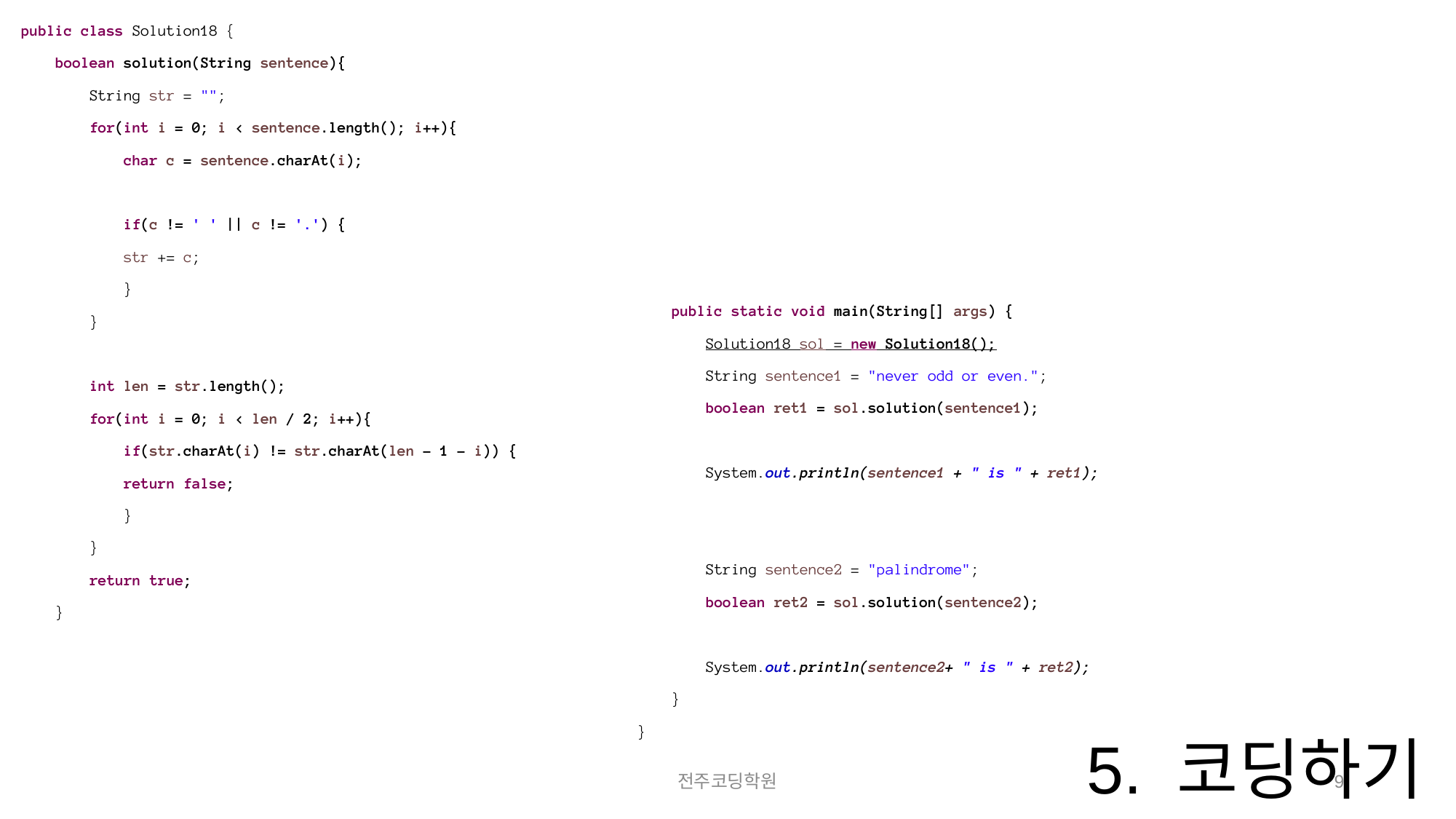

public class Solution18 {
    boolean solution(String sentence){
        String str = "";
        for(int i = 0; i < sentence.length(); i++){
            char c = sentence.charAt(i);

            if(c != ' ' || c != '.') {
            str += c;
            }
        }

        int len = str.length();
        for(int i = 0; i < len / 2; i++){
            if(str.charAt(i) != str.charAt(len - 1 - i)) {
            return false;
            }
        }
        return true;
    }
    public static void main(String[] args) {
        Solution18 sol = new Solution18();
        String sentence1 = "never odd or even.";
        boolean ret1 = sol.solution(sentence1);

        System.out.println(sentence1 + " is " + ret1);

        String sentence2 = "palindrome";
        boolean ret2 = sol.solution(sentence2);

        System.out.println(sentence2+ " is " + ret2);
    }
}
# 5. 코딩하기
전주코딩학원
9